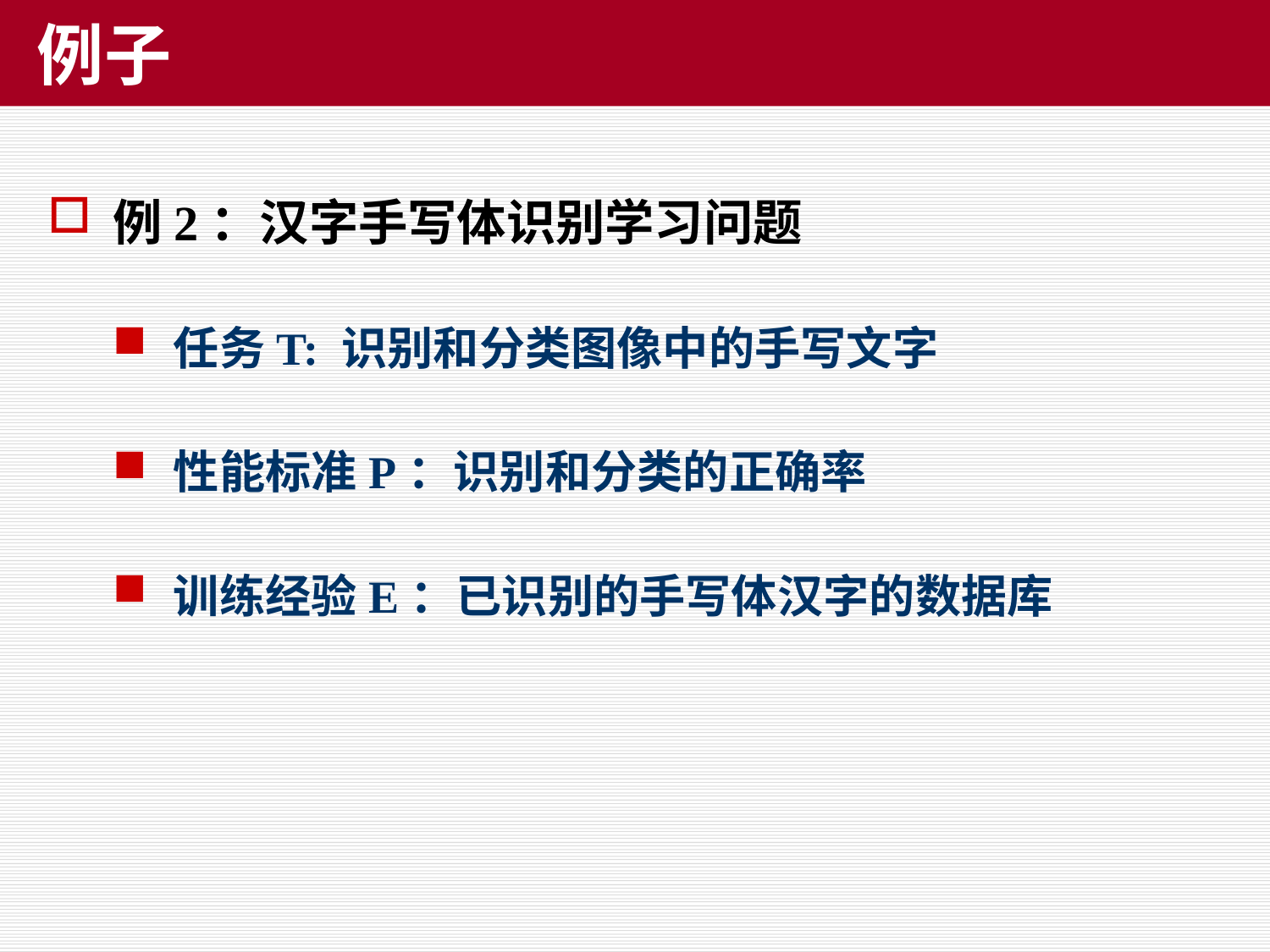

# 例子
例2：汉字手写体识别学习问题
任务T: 识别和分类图像中的手写文字
性能标准P：识别和分类的正确率
训练经验E：已识别的手写体汉字的数据库